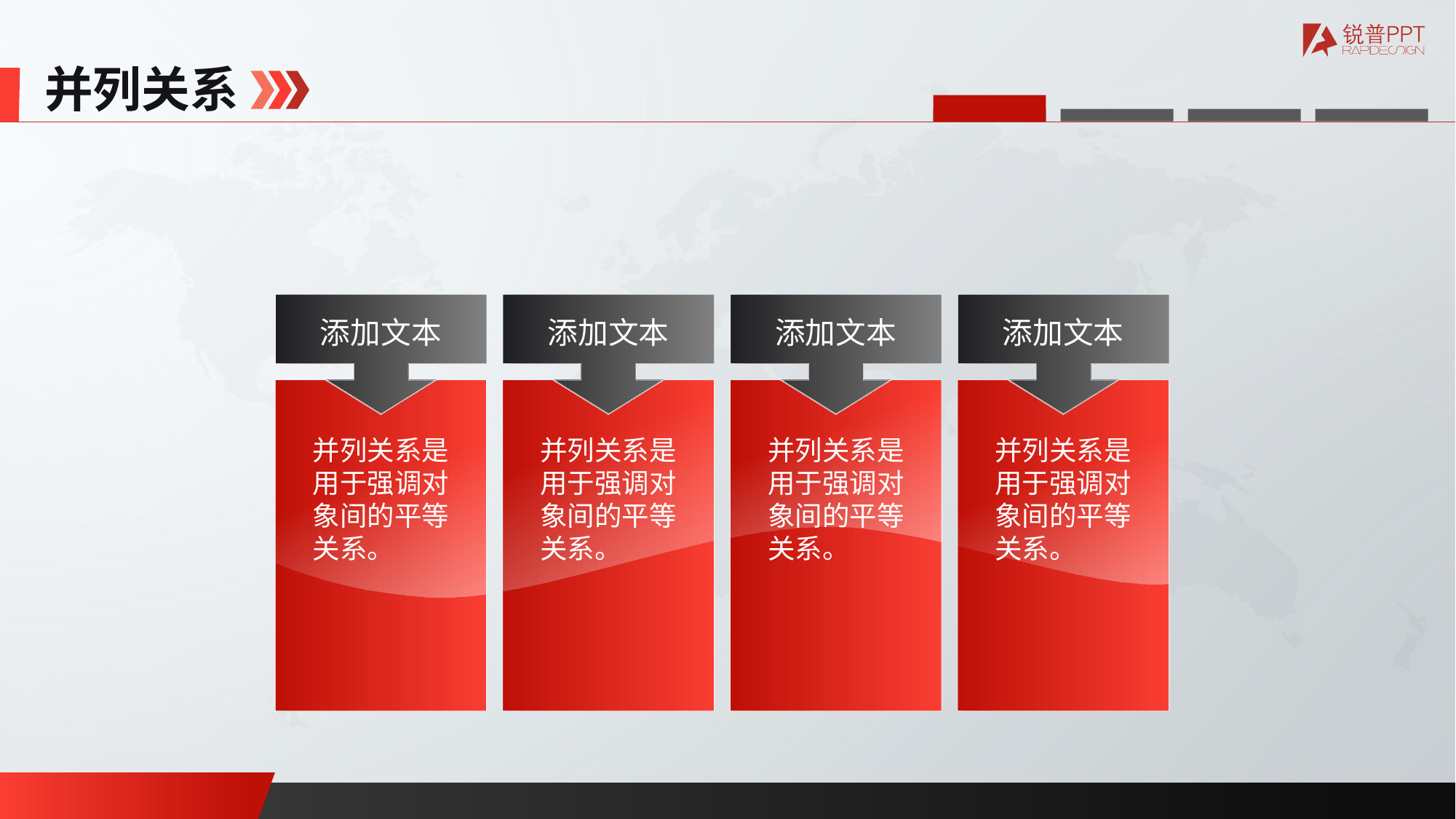

并列关系

添加文本

并列关系是
用于强调对
象间的平等
关系。

添加文本

并列关系是
用于强调对
象间的平等
关系。

添加文本

并列关系是
用于强调对
象间的平等
关系。

添加文本

并列关系是
用于强调对
象间的平等
关系。